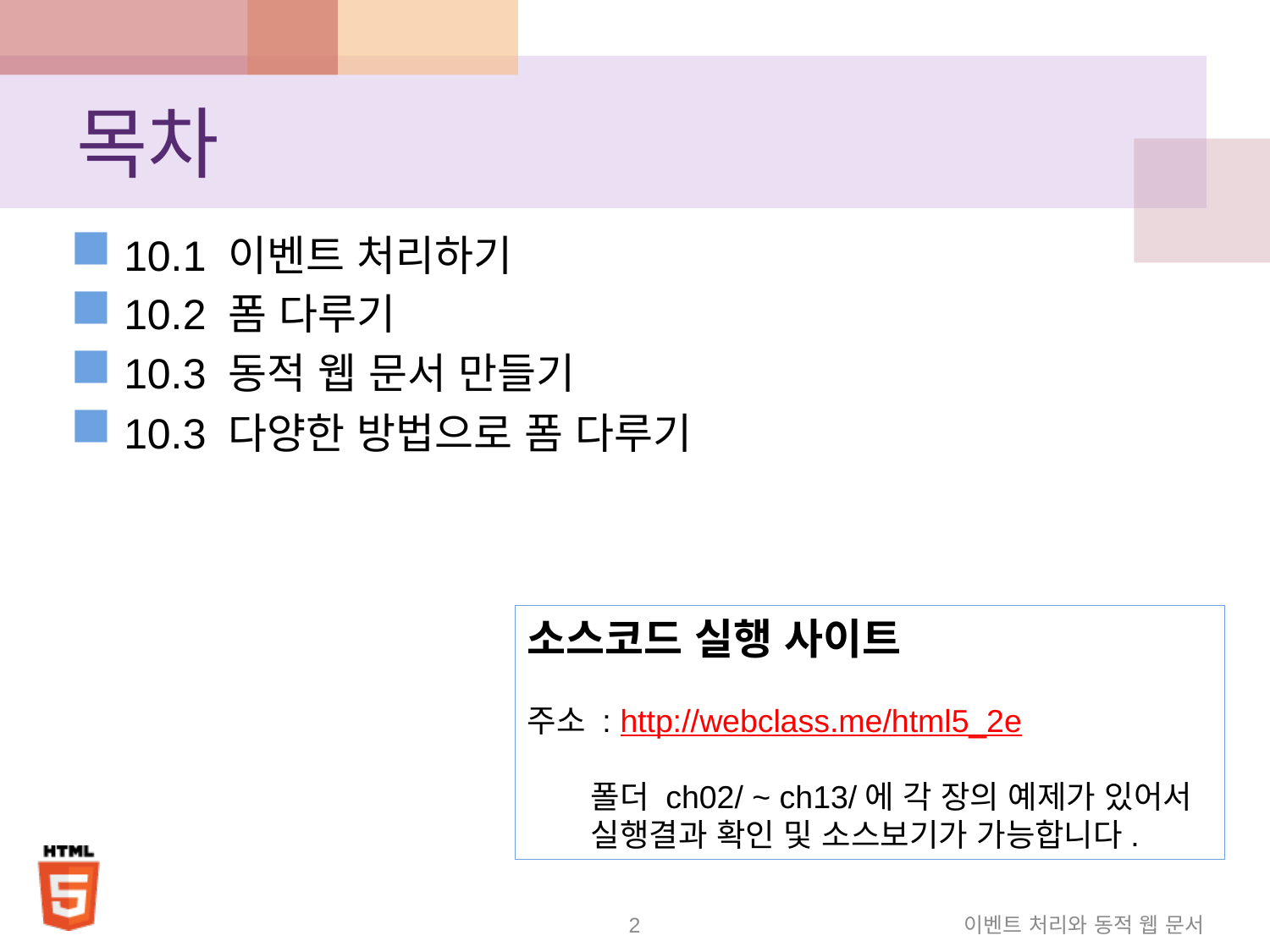

# 목차
10.1 이벤트 처리하기
10.2 폼 다루기
10.3 동적 웹 문서 만들기
10.3 다양한 방법으로 폼 다루기
소스코드 실행 사이트

주소 : http://webclass.me/html5_2e

폴더 ch02/ ~ ch13/에 각 장의 예제가 있어서 실행결과 확인 및 소스보기가 가능합니다.
2
이벤트 처리와 동적 웹 문서